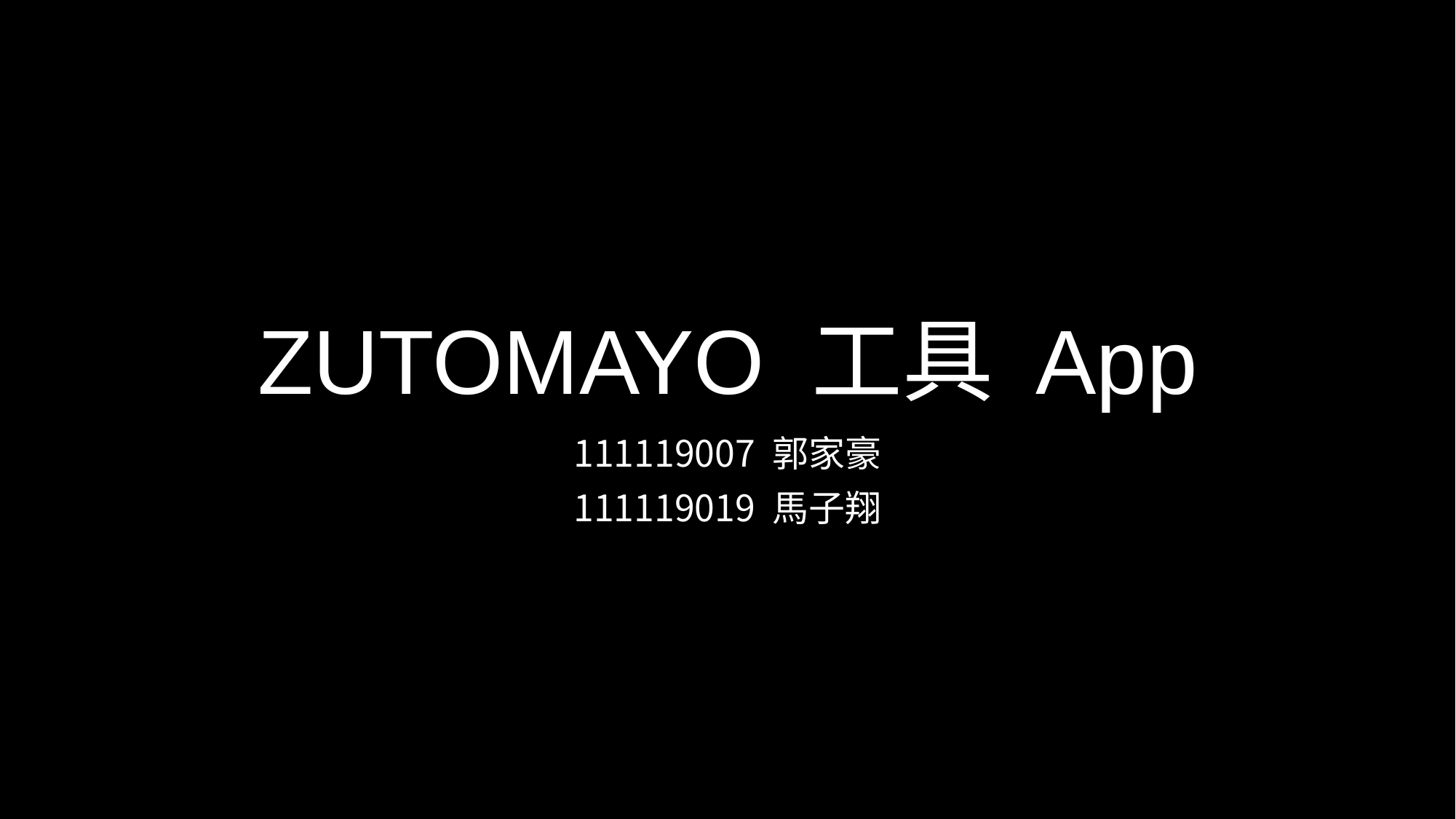

# ZUTOMAYO 工具 App
111119007 郭家豪
111119019 馬子翔